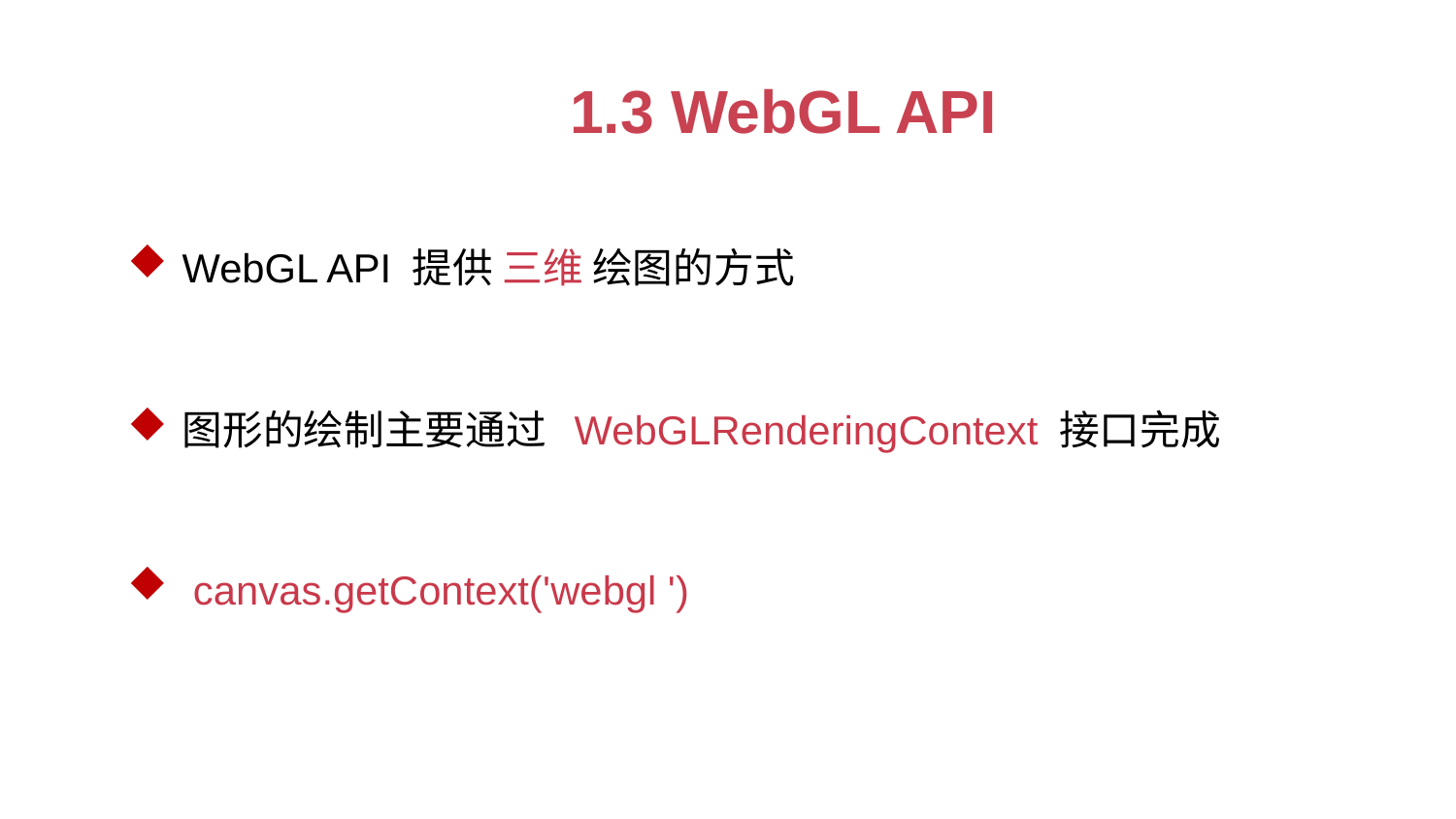

1.3 WebGL API
WebGL API 提供 三维 绘图的方式
图形的绘制主要通过  WebGLRenderingContext 接口完成
 canvas.getContext('webgl ')